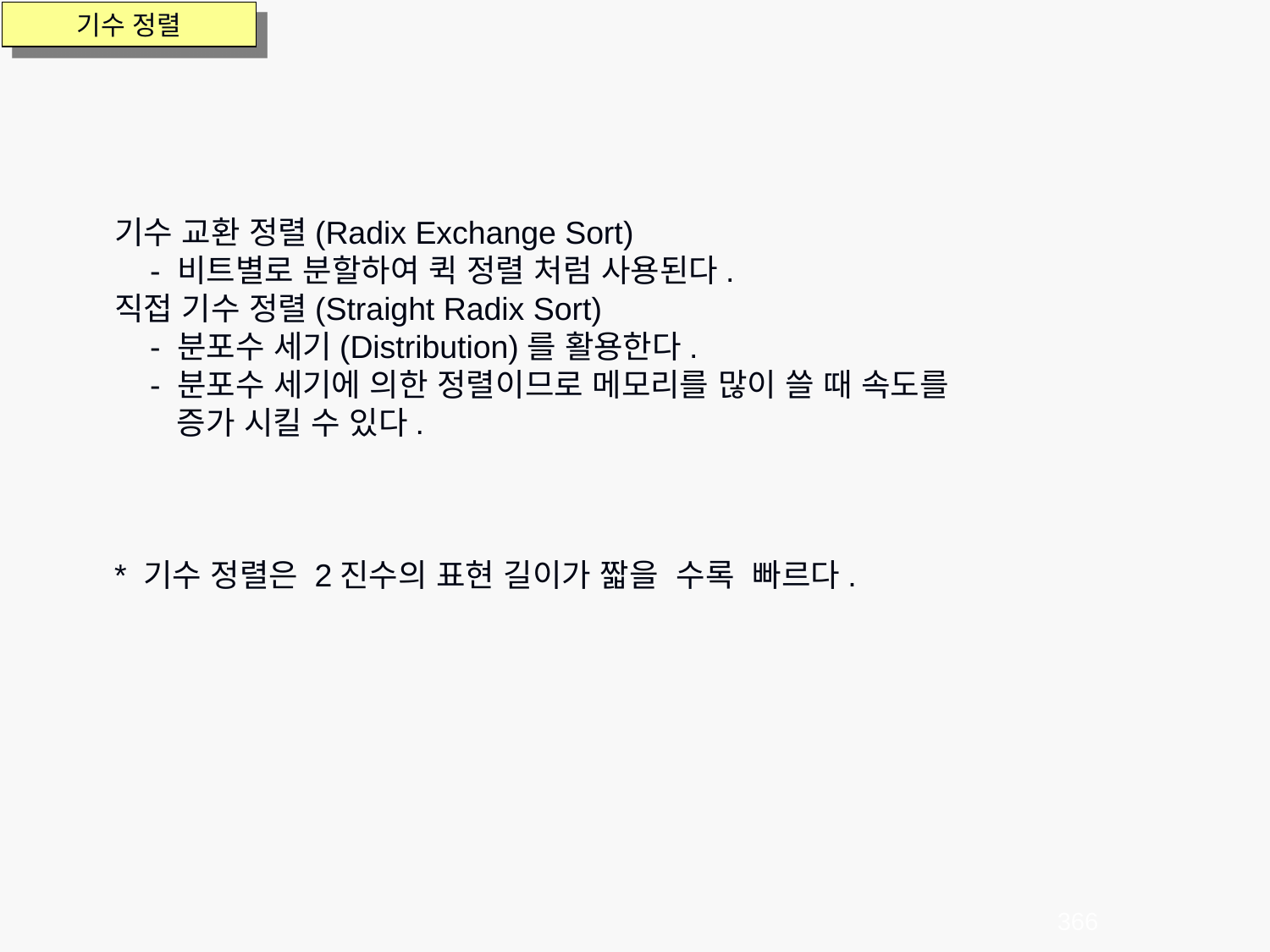

기수 정렬

기수 교환 정렬(Radix Exchange Sort)
    - 비트별로 분할하여 퀵 정렬 처럼 사용된다.
직접 기수 정렬(Straight Radix Sort)
    - 분포수 세기(Distribution)를 활용한다.
    - 분포수 세기에 의한 정렬이므로 메모리를 많이 쓸 때 속도를
       증가 시킬 수 있다.

* 기수 정렬은 2진수의 표현 길이가 짧을  수록  빠르다.
366